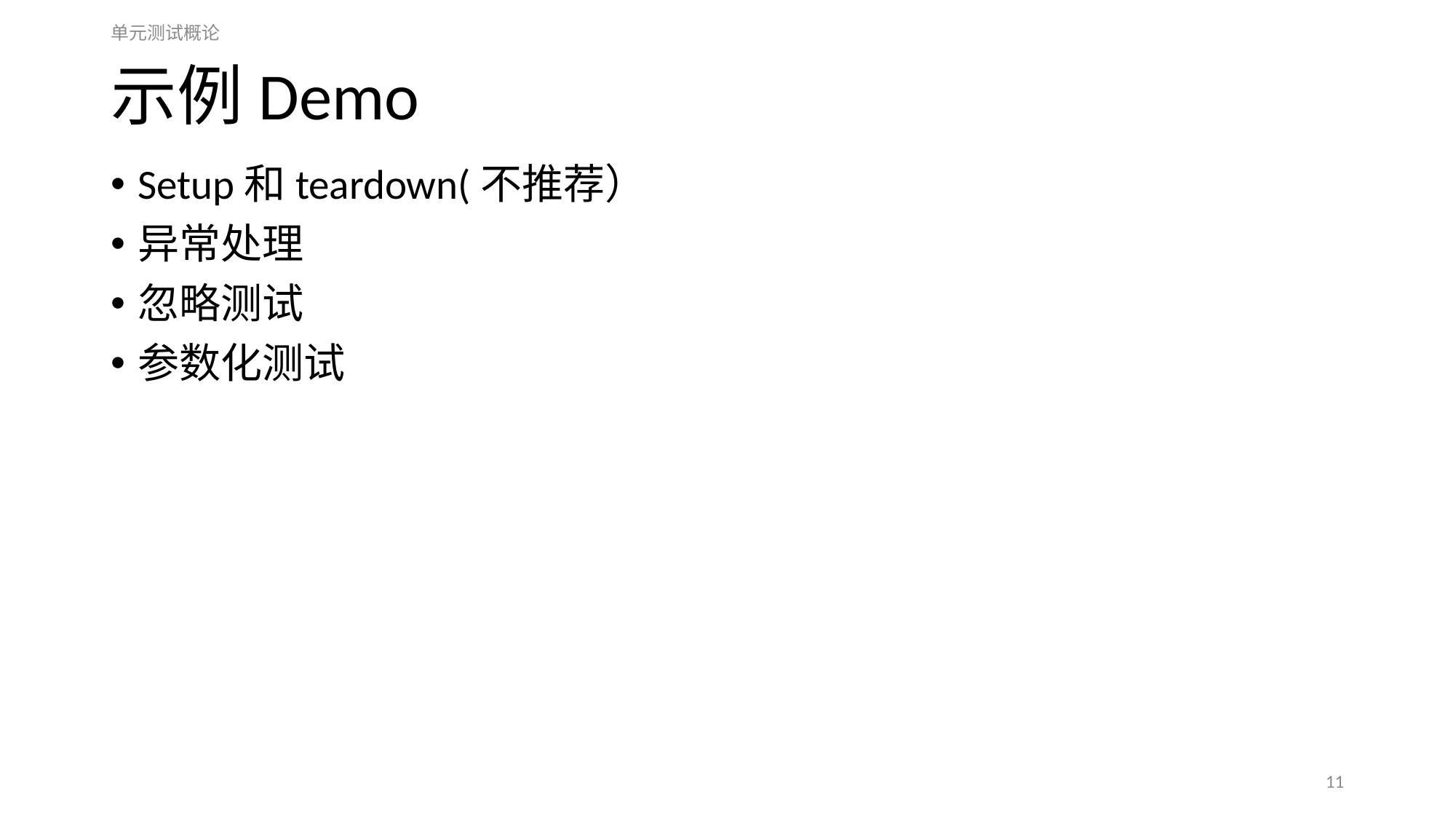

单元测试概论
# 示例Demo
Setup和teardown(不推荐）
异常处理
忽略测试
参数化测试

11